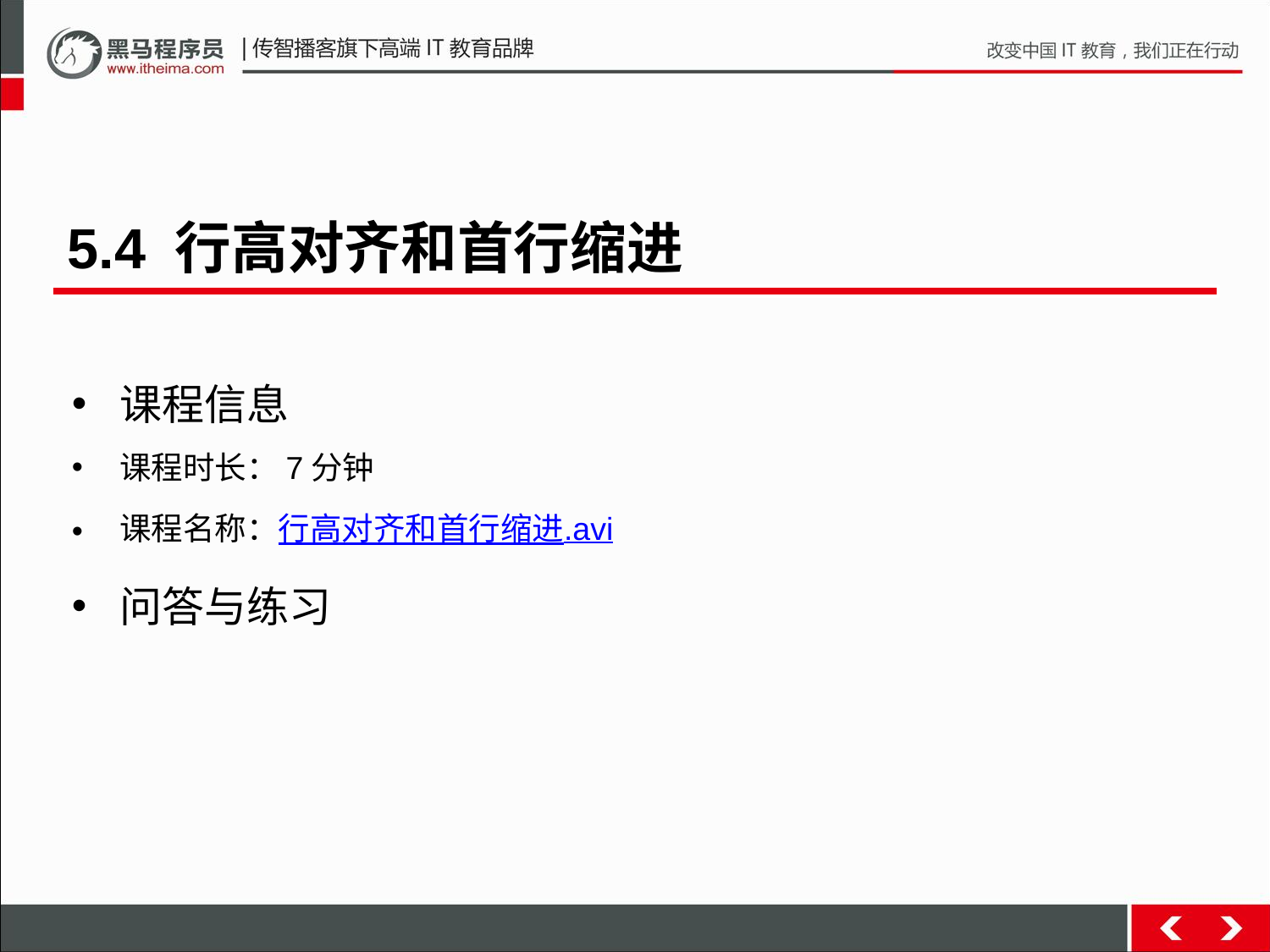

5.4 行高对齐和首行缩进
课程信息
课程时长：7分钟
课程名称：行高对齐和首行缩进.avi
问答与练习